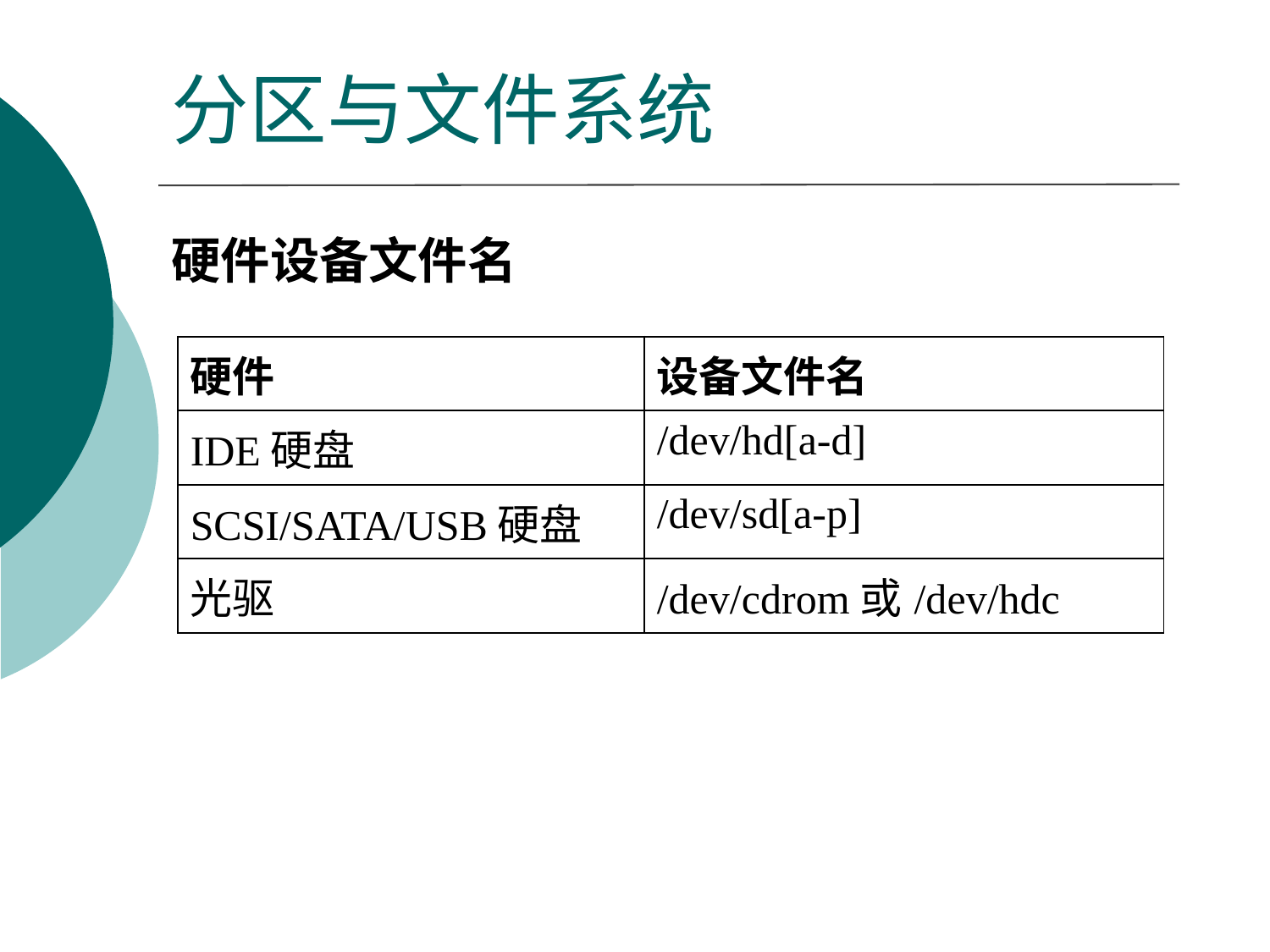

分区与文件系统
硬件设备文件名
| 硬件 | 设备文件名 |
| --- | --- |
| IDE硬盘 | /dev/hd[a-d] |
| SCSI/SATA/USB硬盘 | /dev/sd[a-p] |
| 光驱 | /dev/cdrom或/dev/hdc |